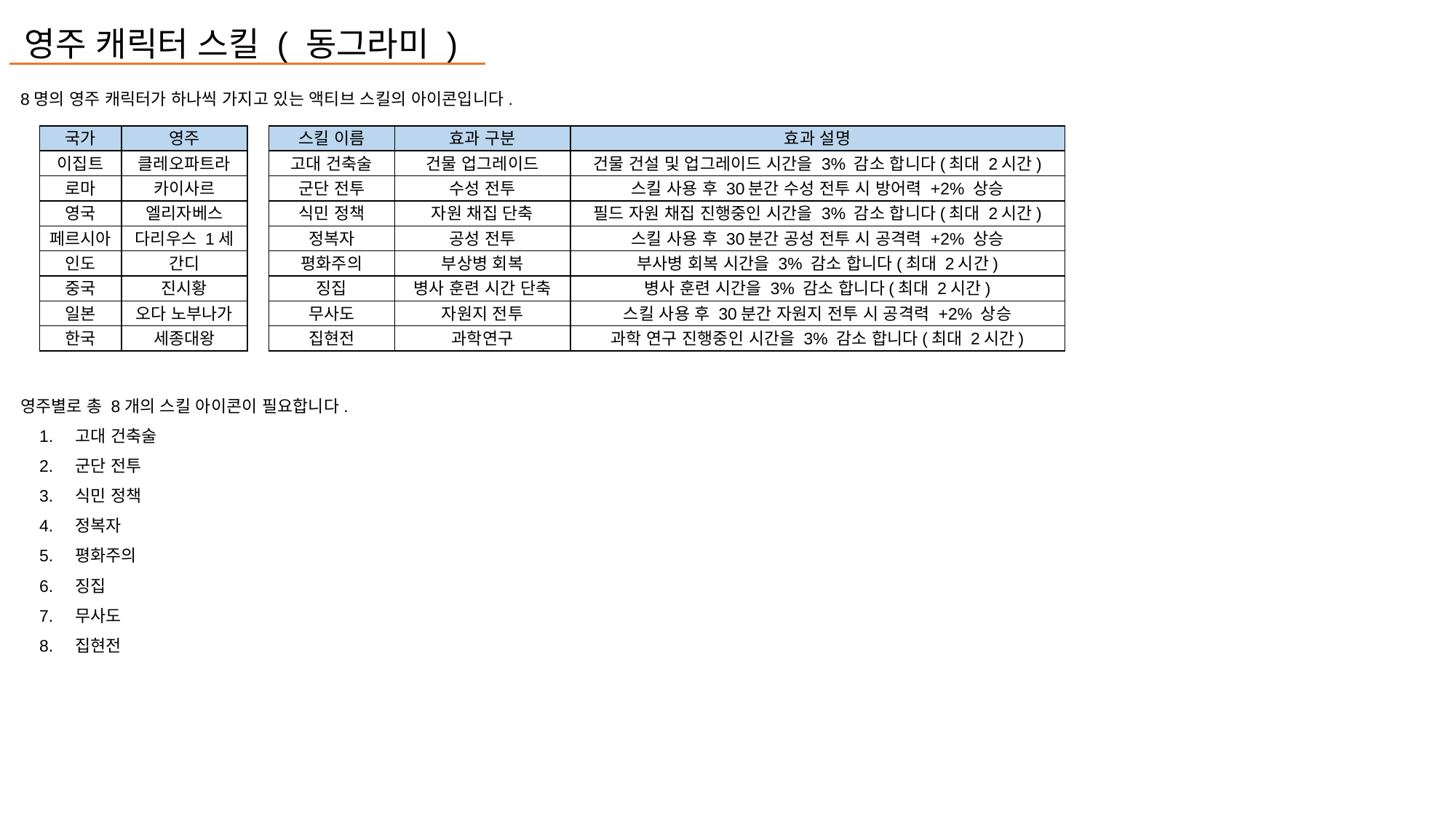

영주 캐릭터 스킬 ( 동그라미 )
8명의 영주 캐릭터가 하나씩 가지고 있는 액티브 스킬의 아이콘입니다.
| 국가 | 영주 |
| --- | --- |
| 이집트 | 클레오파트라 |
| 로마 | 카이사르 |
| 영국 | 엘리자베스 |
| 페르시아 | 다리우스 1세 |
| 인도 | 간디 |
| 중국 | 진시황 |
| 일본 | 오다 노부나가 |
| 한국 | 세종대왕 |
| 스킬 이름 | 효과 구분 | 효과 설명 |
| --- | --- | --- |
| 고대 건축술 | 건물 업그레이드 | 건물 건설 및 업그레이드 시간을 3% 감소 합니다(최대 2시간) |
| 군단 전투 | 수성 전투 | 스킬 사용 후 30분간 수성 전투 시 방어력 +2% 상승 |
| 식민 정책 | 자원 채집 단축 | 필드 자원 채집 진행중인 시간을 3% 감소 합니다(최대 2시간) |
| 정복자 | 공성 전투 | 스킬 사용 후 30분간 공성 전투 시 공격력 +2% 상승 |
| 평화주의 | 부상병 회복 | 부사병 회복 시간을 3% 감소 합니다(최대 2시간) |
| 징집 | 병사 훈련 시간 단축 | 병사 훈련 시간을 3% 감소 합니다(최대 2시간) |
| 무사도 | 자원지 전투 | 스킬 사용 후 30분간 자원지 전투 시 공격력 +2% 상승 |
| 집현전 | 과학연구 | 과학 연구 진행중인 시간을 3% 감소 합니다(최대 2시간) |
영주별로 총 8개의 스킬 아이콘이 필요합니다.
고대 건축술
군단 전투
식민 정책
정복자
평화주의
징집
무사도
집현전